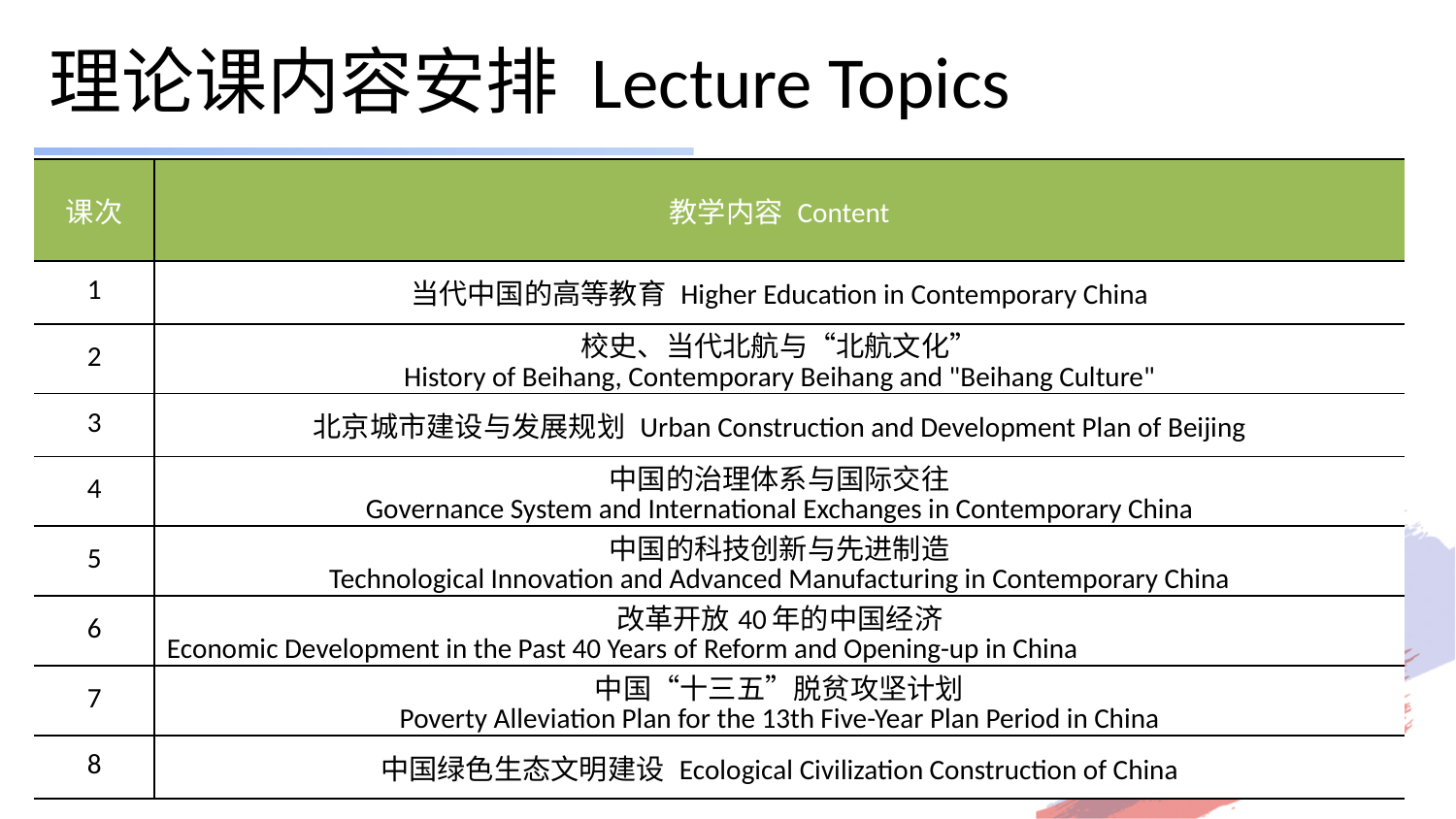

# 理论课内容安排 Lecture Topics
| 课次 | 教学内容 Content |
| --- | --- |
| 1 | 当代中国的高等教育 Higher Education in Contemporary China |
| 2 | 校史、当代北航与“北航文化” History of Beihang, Contemporary Beihang and "Beihang Culture" |
| 3 | 北京城市建设与发展规划 Urban Construction and Development Plan of Beijing |
| 4 | 中国的治理体系与国际交往 Governance System and International Exchanges in Contemporary China |
| 5 | 中国的科技创新与先进制造 Technological Innovation and Advanced Manufacturing in Contemporary China |
| 6 | 改革开放40年的中国经济 Economic Development in the Past 40 Years of Reform and Opening-up in China |
| 7 | 中国“十三五”脱贫攻坚计划 Poverty Alleviation Plan for the 13th Five-Year Plan Period in China |
| 8 | 中国绿色生态文明建设 Ecological Civilization Construction of China |